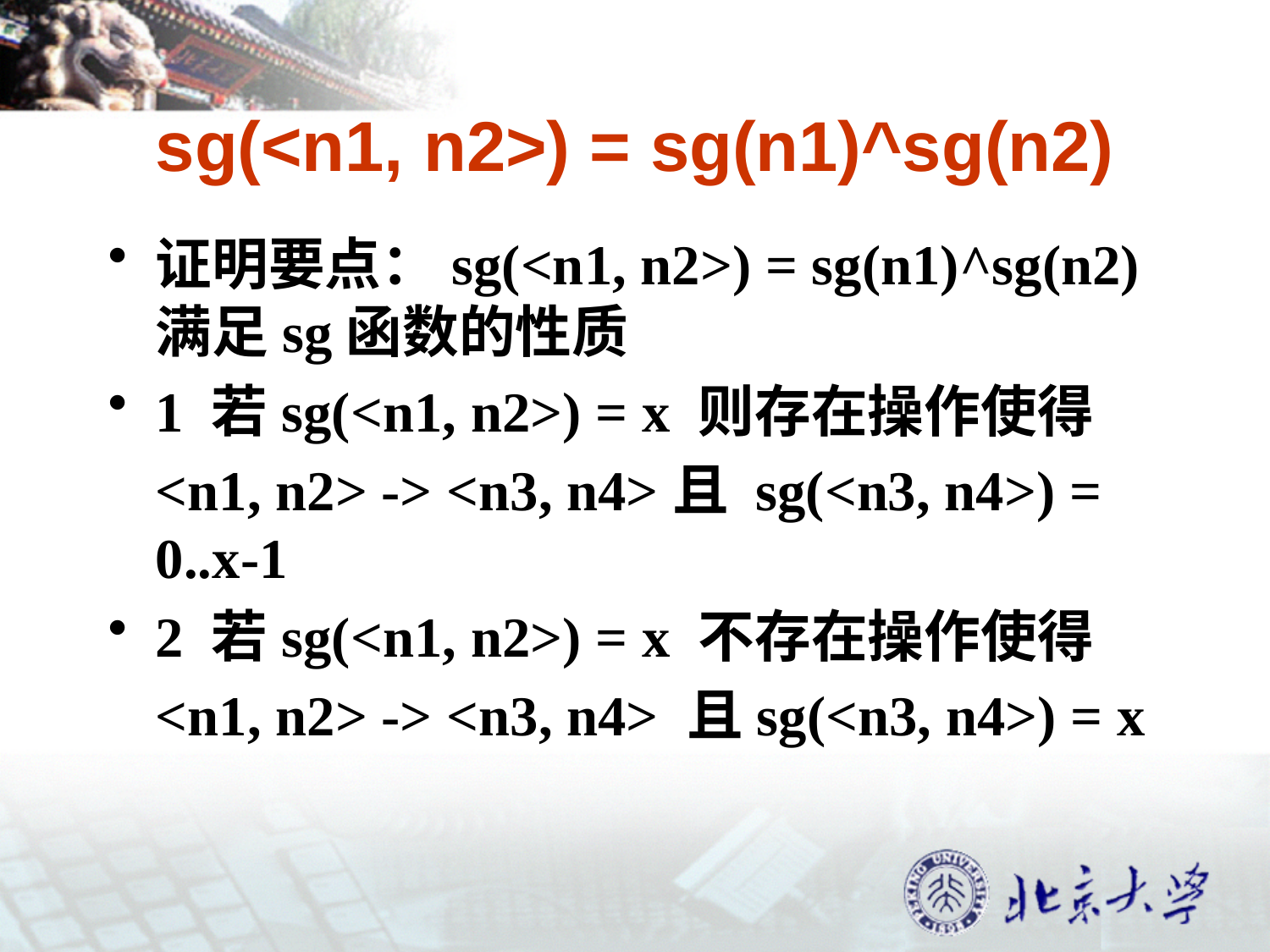

# sg(<n1, n2>) = sg(n1)^sg(n2)
证明要点：sg(<n1, n2>) = sg(n1)^sg(n2)满足sg函数的性质
1 若sg(<n1, n2>) = x 则存在操作使得
	<n1, n2> -> <n3, n4>且 sg(<n3, n4>) = 0..x-1
2 若sg(<n1, n2>) = x 不存在操作使得
	<n1, n2> -> <n3, n4> 且sg(<n3, n4>) = x